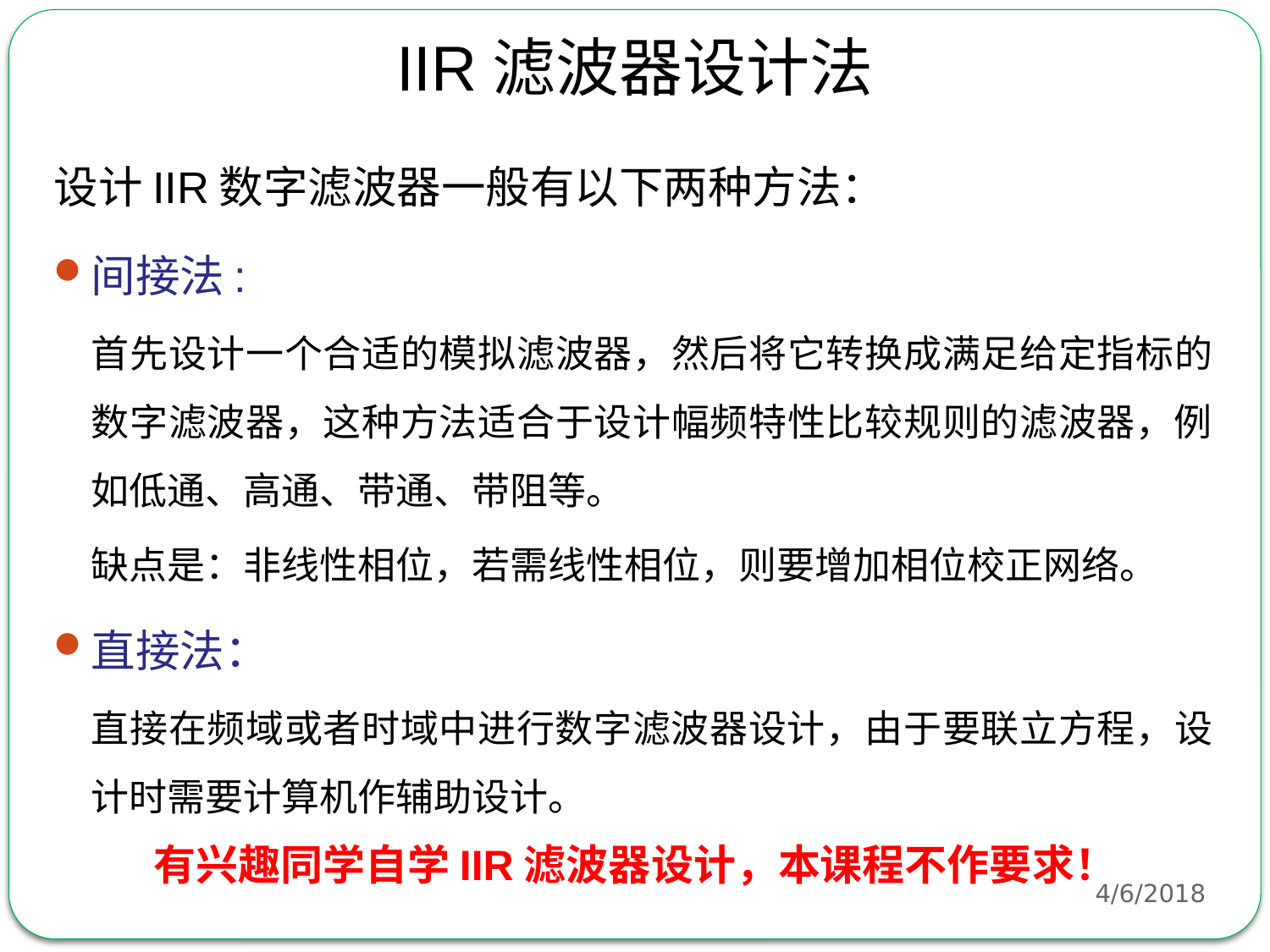

IIR滤波器设计法
设计IIR数字滤波器一般有以下两种方法：
间接法:
首先设计一个合适的模拟滤波器，然后将它转换成满足给定指标的数字滤波器，这种方法适合于设计幅频特性比较规则的滤波器，例如低通、高通、带通、带阻等。
缺点是：非线性相位，若需线性相位，则要增加相位校正网络。
直接法：
直接在频域或者时域中进行数字滤波器设计，由于要联立方程，设计时需要计算机作辅助设计。
有兴趣同学自学IIR滤波器设计，本课程不作要求！
4/6/2018